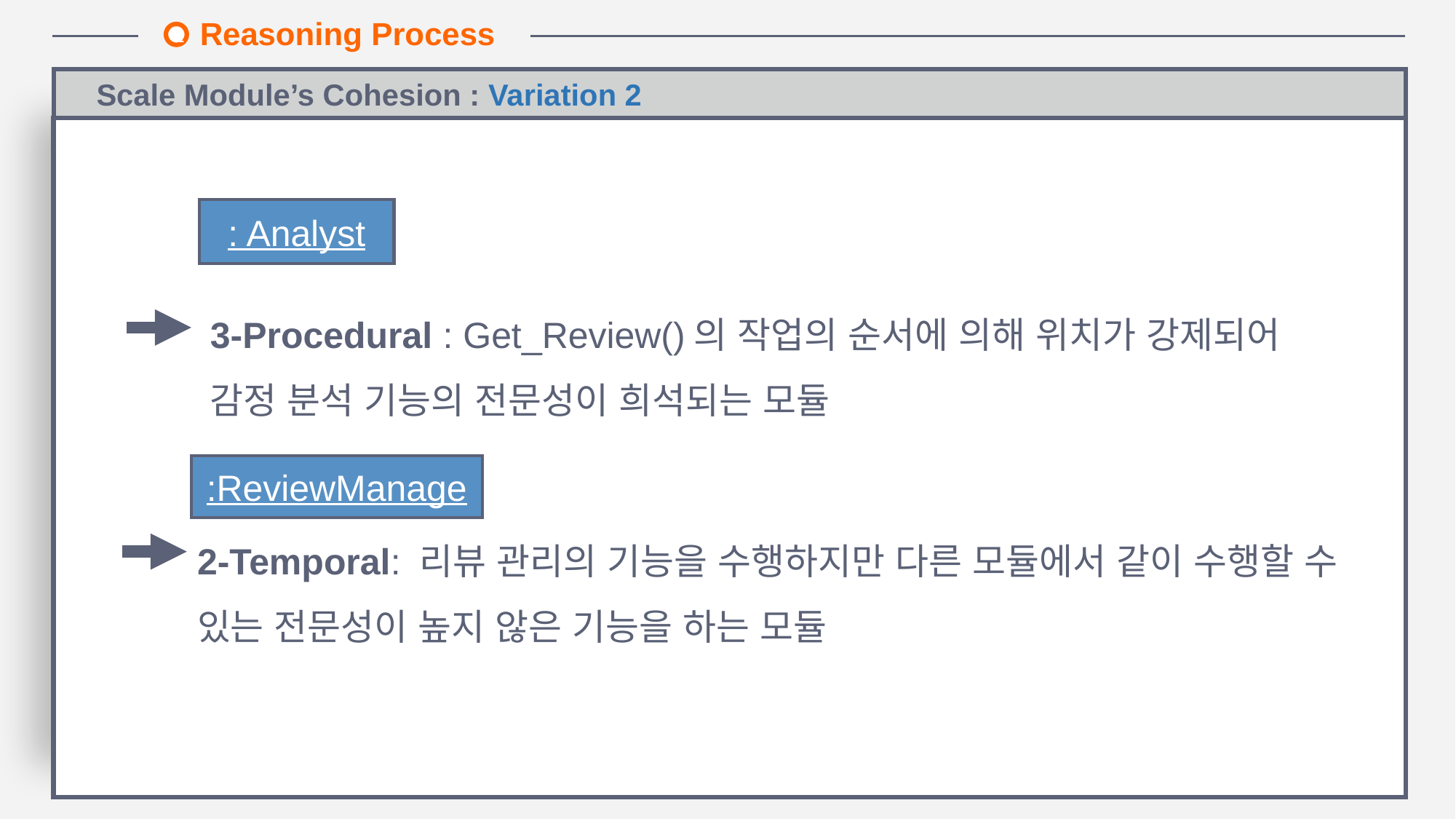

Reasoning Process
1

Scale Module’s Cohesion : Variation 2
rvdata를 받아 rv를 반복적으로 처리하는 기능을 가짐. 처리된 rv값에 따라 다음 입력값이 적용되어 연결되어 처리합니다.
: Analyst
3-Procedural : Get_Review()의 작업의 순서에 의해 위치가 강제되어
감정 분석 기능의 전문성이 희석되는 모듈
:ReviewManage
2-Temporal: 리뷰 관리의 기능을 수행하지만 다른 모듈에서 같이 수행할 수 있는 전문성이 높지 않은 기능을 하는 모듈